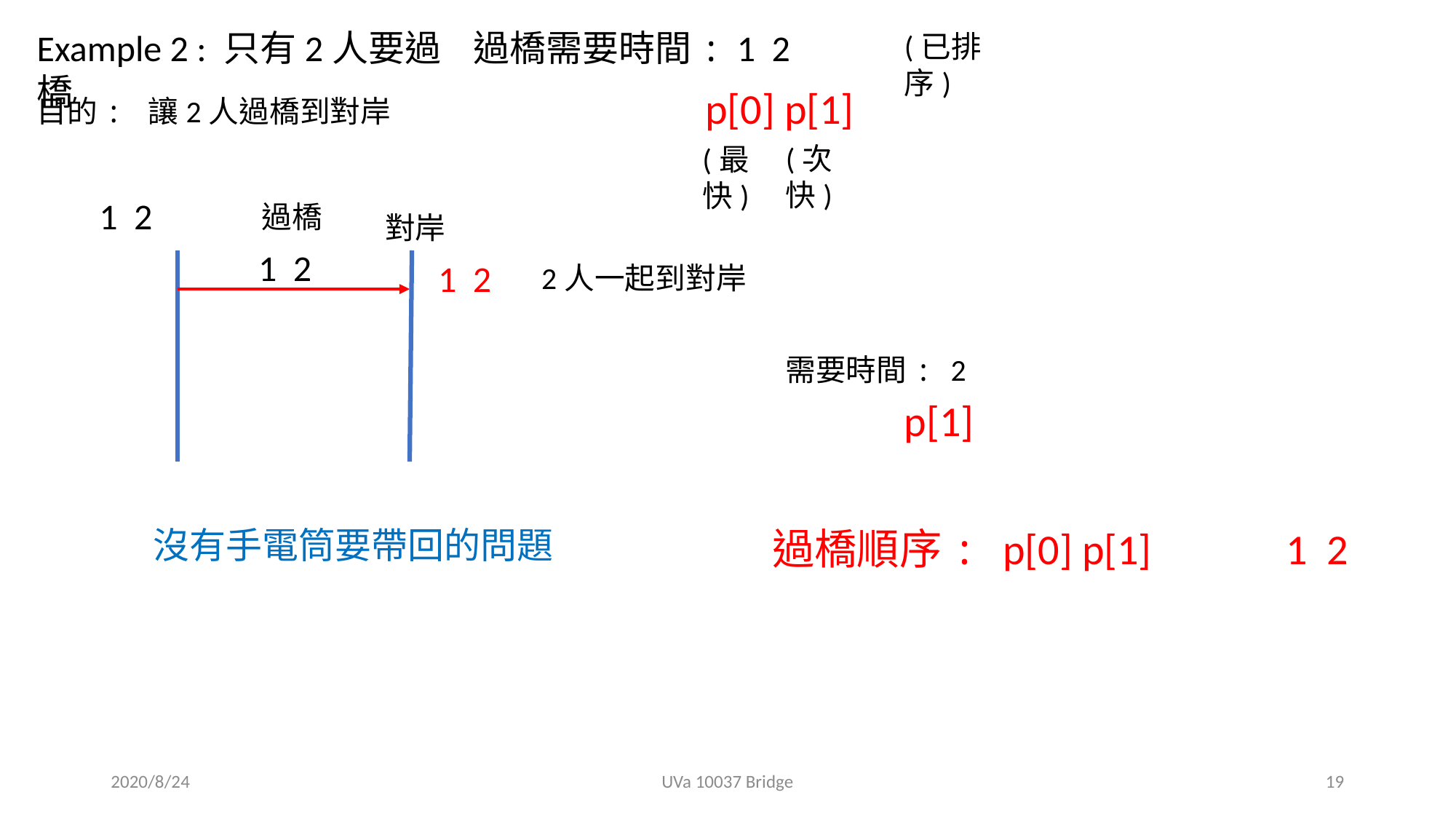

Example 2 : 只有2人要過橋
過橋需要時間:
1  2
(已排序)
p[0] p[1]
目的: 讓2人過橋到對岸
(次快)
(最快)
      1  2
過橋
對岸
1  2
1  2
2人一起到對岸
需要時間: 2
p[1]
沒有手電筒要帶回的問題
過橋順序: p[0] p[1]              1  2
2020/8/24
UVa 10037 Bridge
19